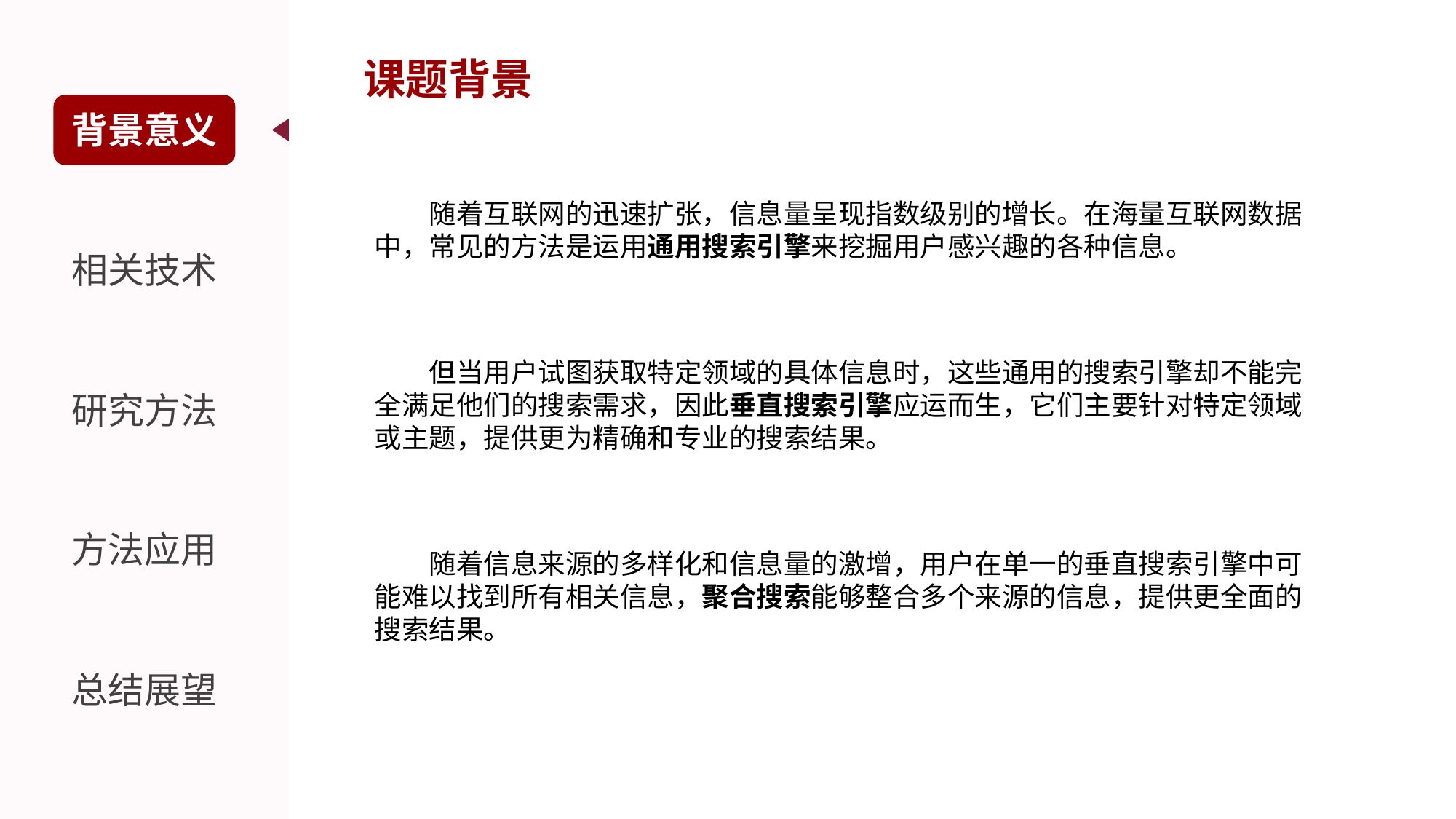

课题背景

背景意义

随着互联网的迅速扩张，信息量呈现指数级别的增长。在海量互联网数据中，常见的方法是运用通用搜索引擎来挖掘用户感兴趣的各种信息。
相关技术
但当用户试图获取特定领域的具体信息时，这些通用的搜索引擎却不能完全满足他们的搜索需求，因此垂直搜索引擎应运而生，它们主要针对特定领域或主题，提供更为精确和专业的搜索结果。
研究方法
方法应用
随着信息来源的多样化和信息量的激增，用户在单一的垂直搜索引擎中可能难以找到所有相关信息，聚合搜索能够整合多个来源的信息，提供更全面的搜索结果。
总结展望